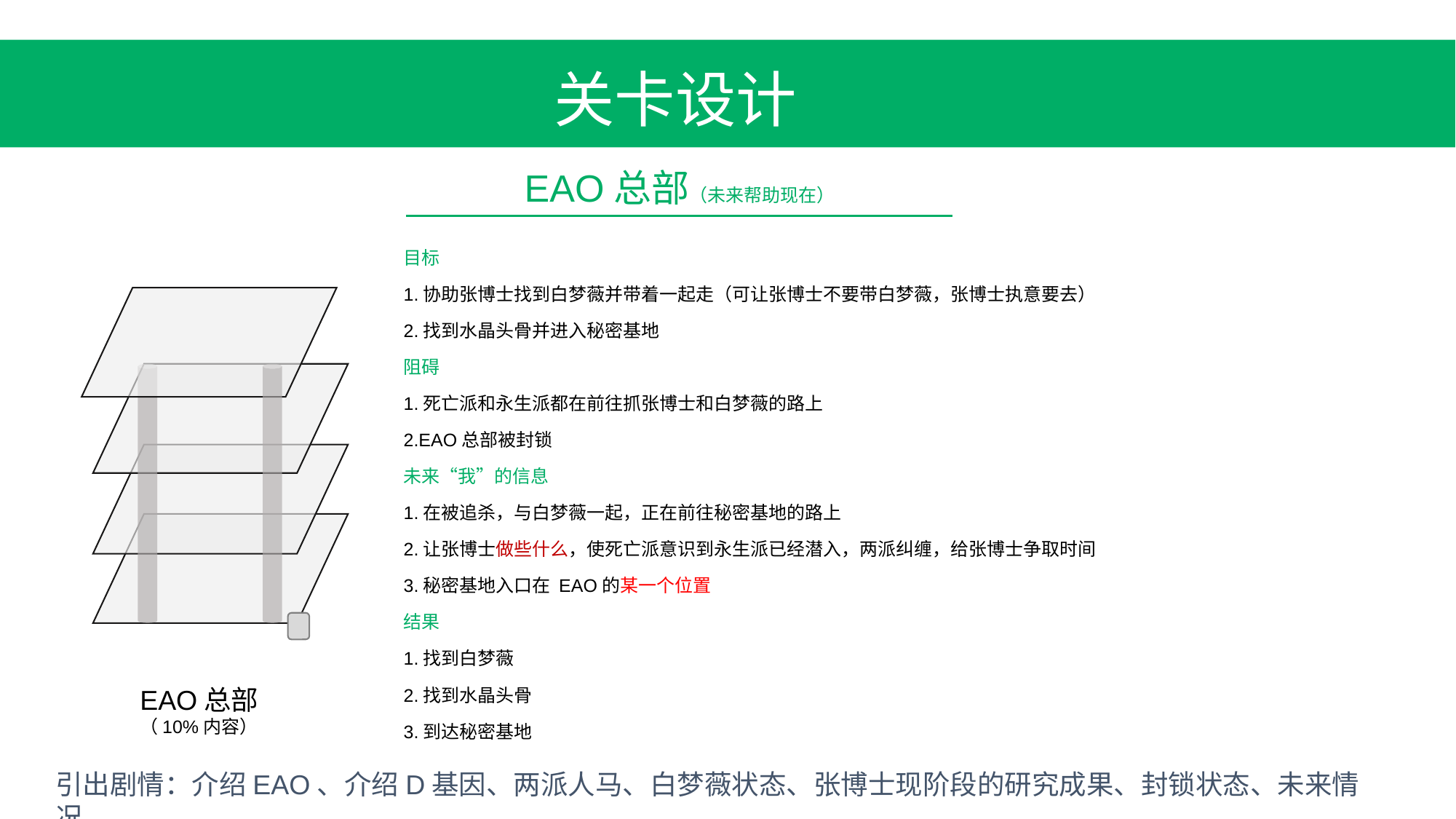

关卡设计
EAO总部（未来帮助现在）
目标
1.协助张博士找到白梦薇并带着一起走（可让张博士不要带白梦薇，张博士执意要去）
2.找到水晶头骨并进入秘密基地
阻碍
1.死亡派和永生派都在前往抓张博士和白梦薇的路上
2.EAO总部被封锁
未来“我”的信息
1.在被追杀，与白梦薇一起，正在前往秘密基地的路上
2.让张博士做些什么，使死亡派意识到永生派已经潜入，两派纠缠，给张博士争取时间
3.秘密基地入口在 EAO的某一个位置
结果
1.找到白梦薇
2.找到水晶头骨
3.到达秘密基地

EAO总部
（10%内容）
引出剧情：介绍EAO、介绍D基因、两派人马、白梦薇状态、张博士现阶段的研究成果、封锁状态、未来情况